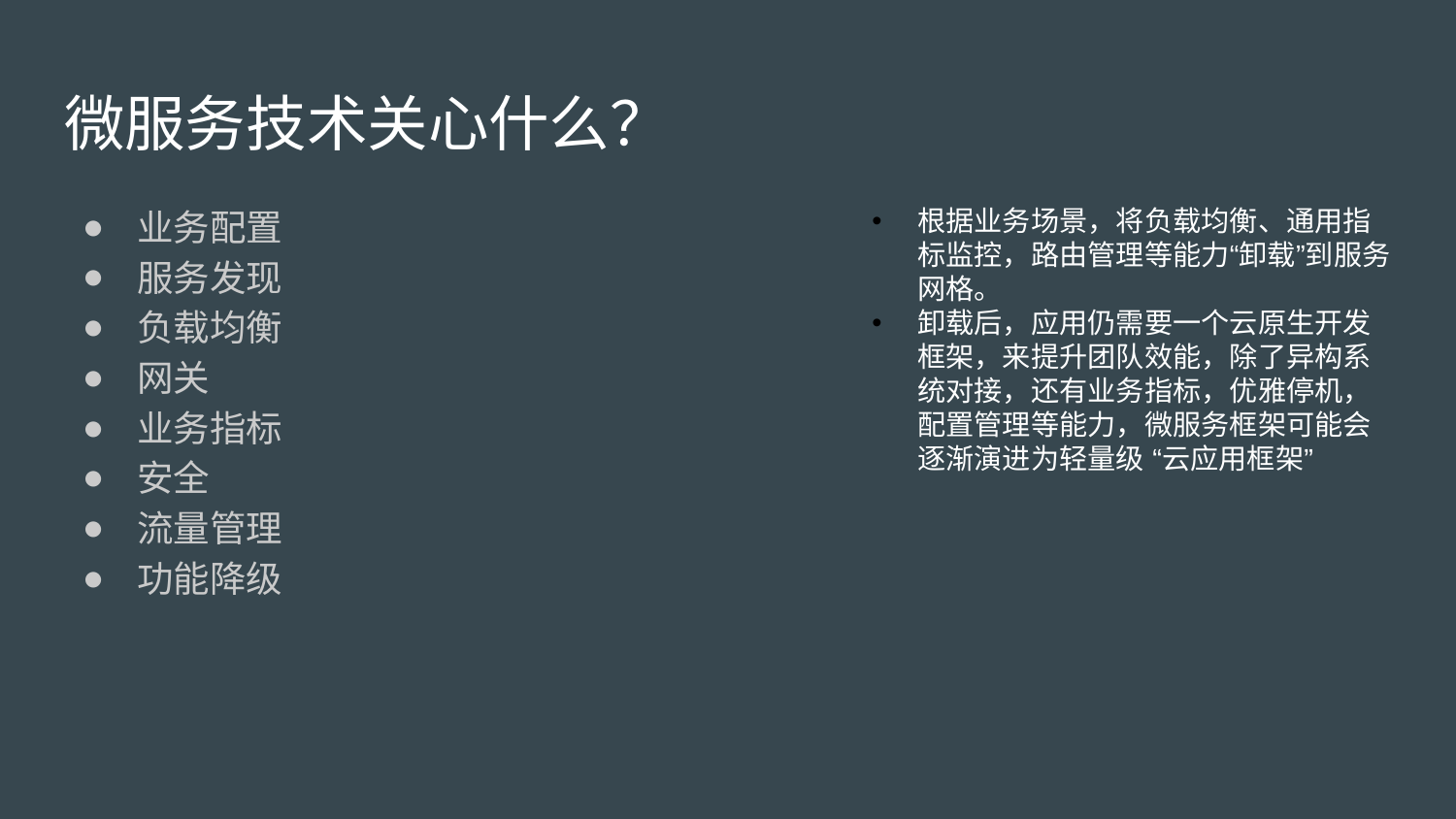

# 微服务技术关心什么？
业务配置
服务发现
负载均衡
网关
业务指标
安全
流量管理
功能降级

根据业务场景，将负载均衡、通用指标监控，路由管理等能力“卸载”到服务网格。
卸载后，应用仍需要一个云原生开发框架，来提升团队效能，除了异构系统对接，还有业务指标，优雅停机，配置管理等能力，微服务框架可能会逐渐演进为轻量级 “云应用框架”